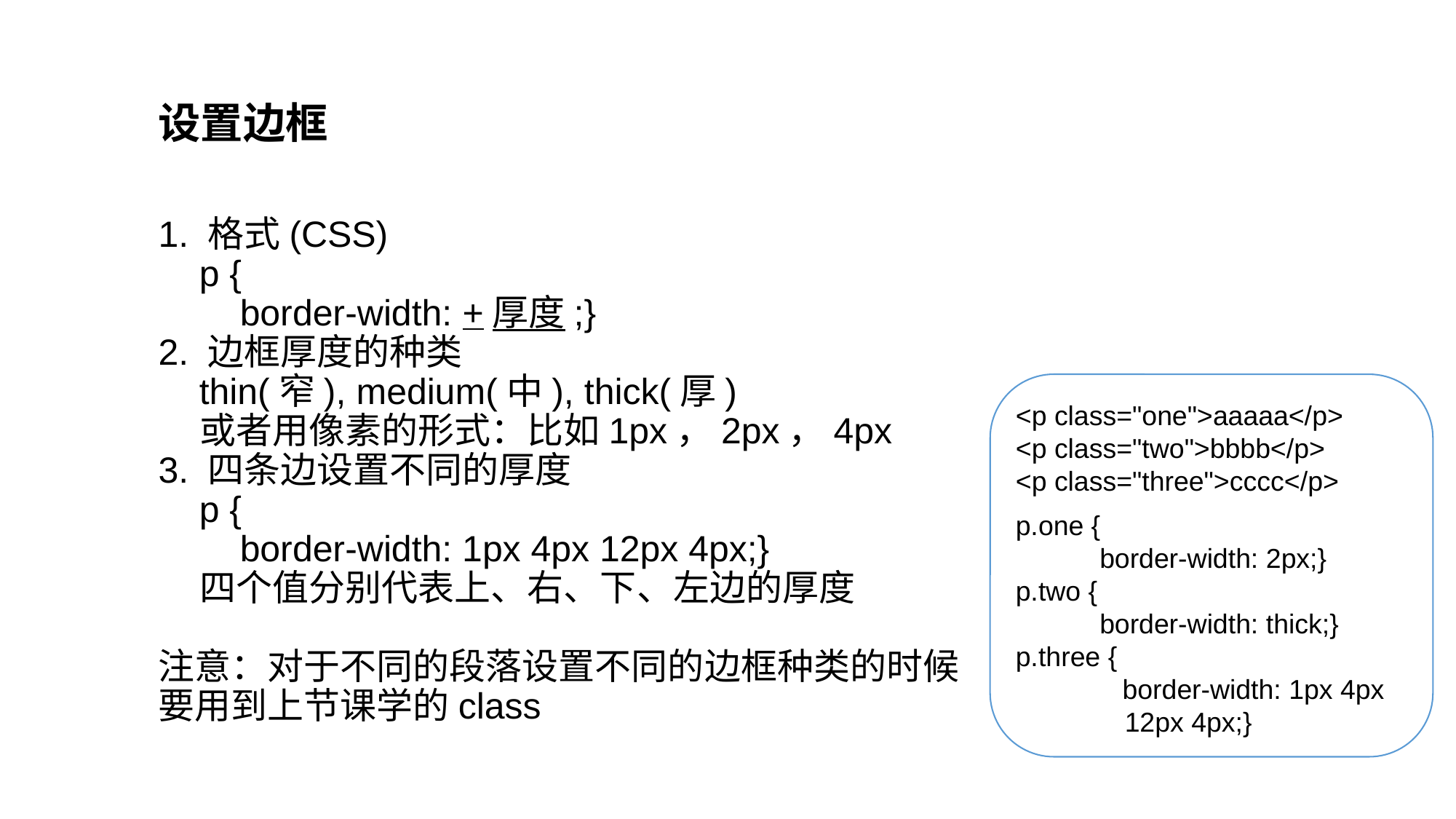

设置边框
1. 格式(CSS)
    p {
        border-width: +厚度;}
2. 边框厚度的种类
    thin(窄), medium(中), thick(厚)
    或者用像素的形式：比如1px，2px，4px
3. 四条边设置不同的厚度
    p {
        border-width: 1px 4px 12px 4px;}
    四个值分别代表上、右、下、左边的厚度

注意：对于不同的段落设置不同的边框种类的时候要用到上节课学的class

<p class="one">aaaaa</p>
<p class="two">bbbb</p>
<p class="three">cccc</p>
p.one {
           border-width: 2px;}
p.two {
           border-width: thick;}
p.three {
              border-width: 1px 4px 	12px 4px;}